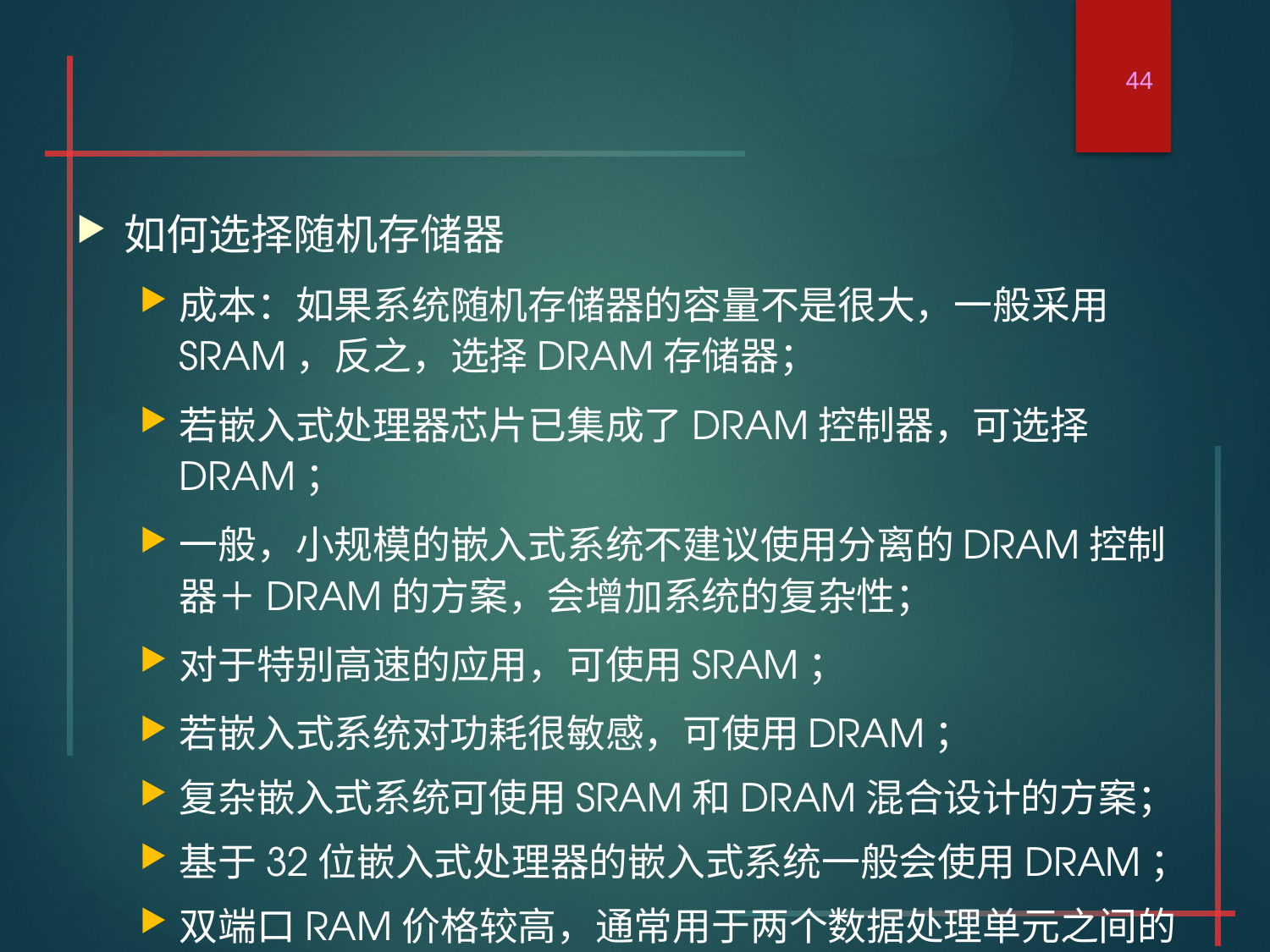

44
#
如何选择随机存储器
成本：如果系统随机存储器的容量不是很大，一般采用SRAM，反之，选择DRAM存储器；
若嵌入式处理器芯片已集成了DRAM控制器，可选择DRAM；
一般，小规模的嵌入式系统不建议使用分离的DRAM控制器＋DRAM的方案，会增加系统的复杂性；
对于特别高速的应用，可使用SRAM；
若嵌入式系统对功耗很敏感，可使用DRAM；
复杂嵌入式系统可使用SRAM和DRAM混合设计的方案；
基于32位嵌入式处理器的嵌入式系统一般会使用DRAM；
双端口RAM价格较高，通常用于两个数据处理单元之间的高速数据共享。